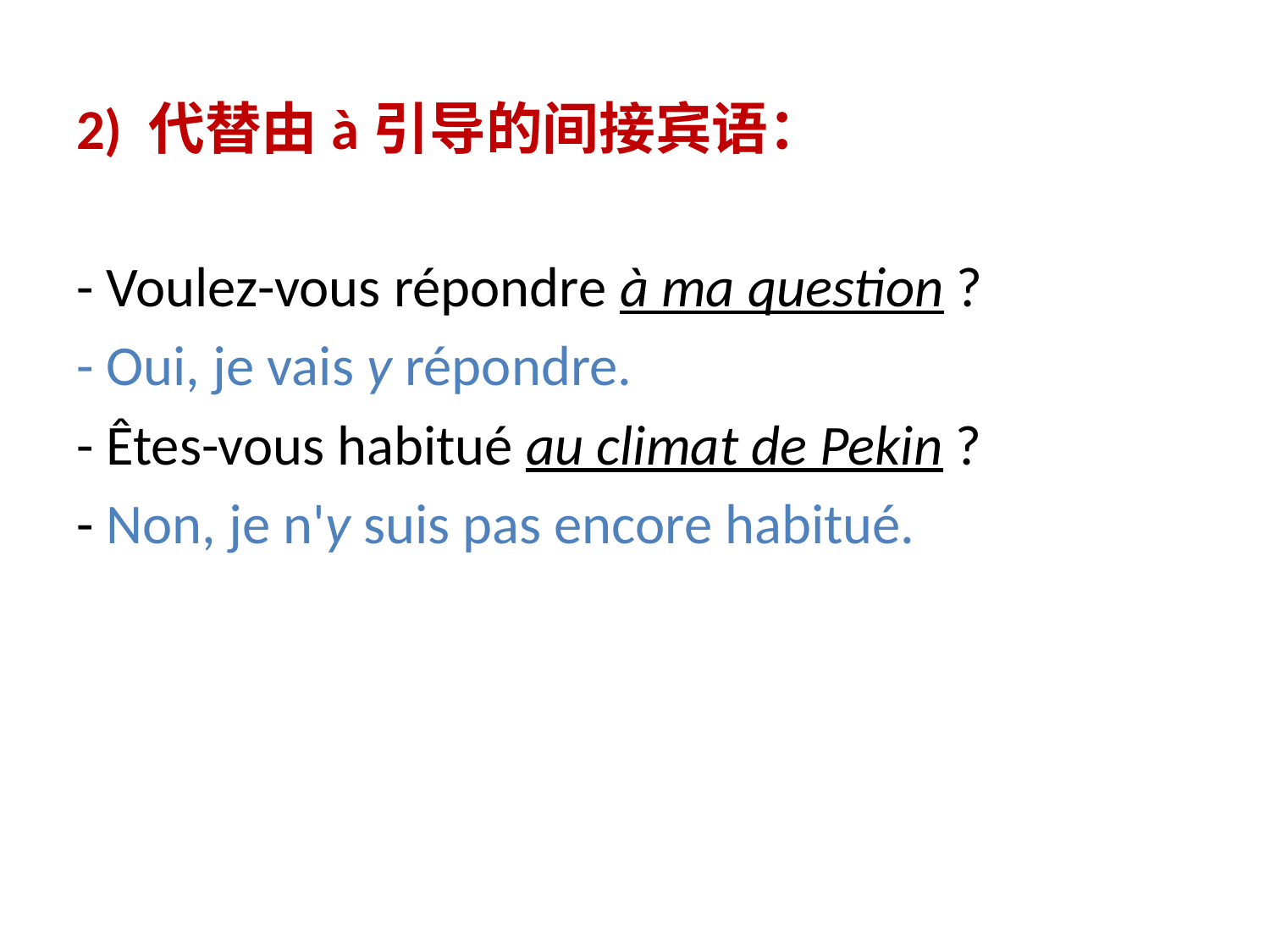

2) 代替由à引导的间接宾语：

- Voulez-vous répondre à ma question ?
- Oui, je vais y répondre.
- Êtes-vous habitué au climat de Pekin ?
- Non, je n'y suis pas encore habitué.